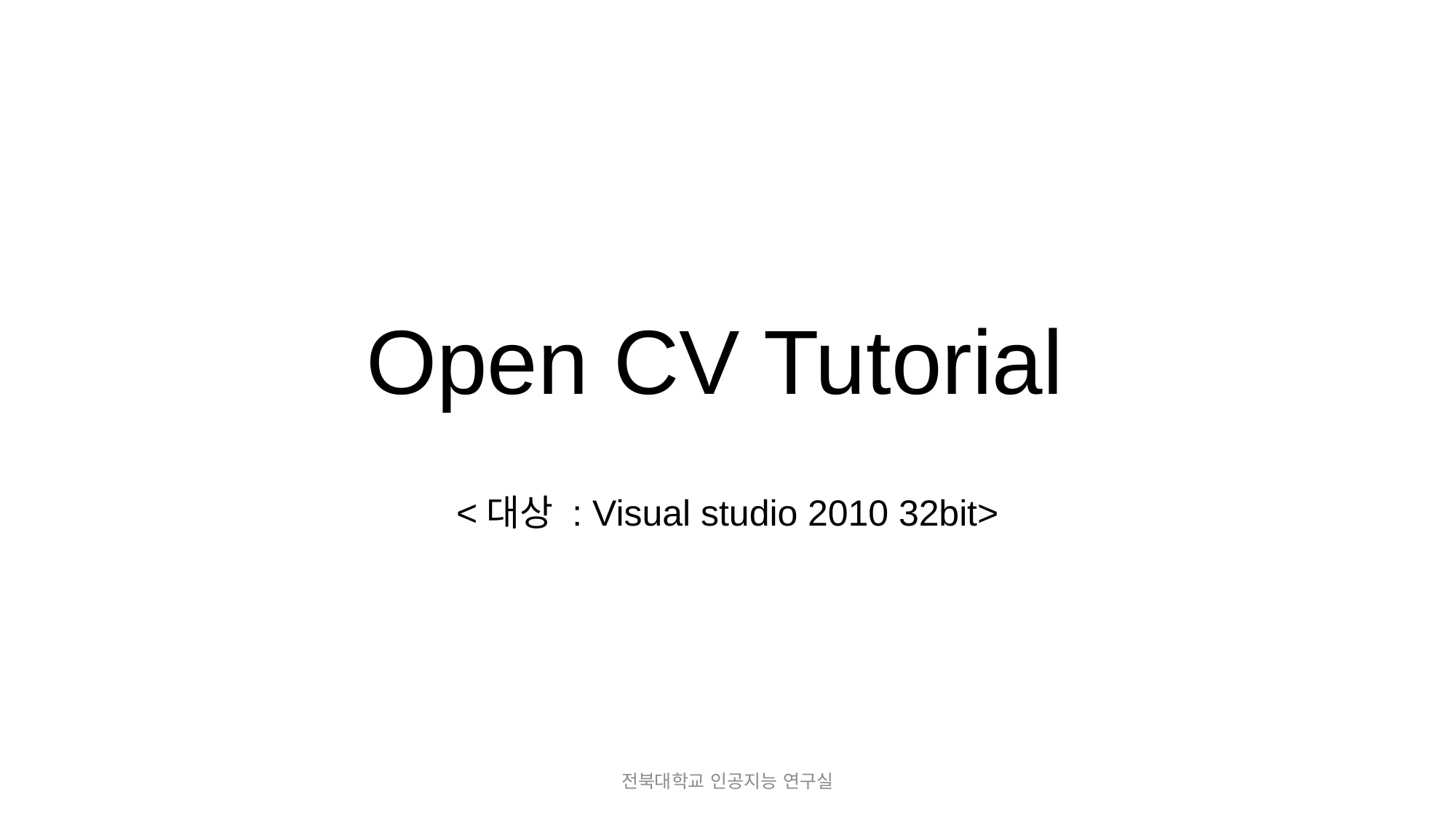

# Open CV Tutorial

<대상 : Visual studio 2010 32bit>
전북대학교 인공지능 연구실